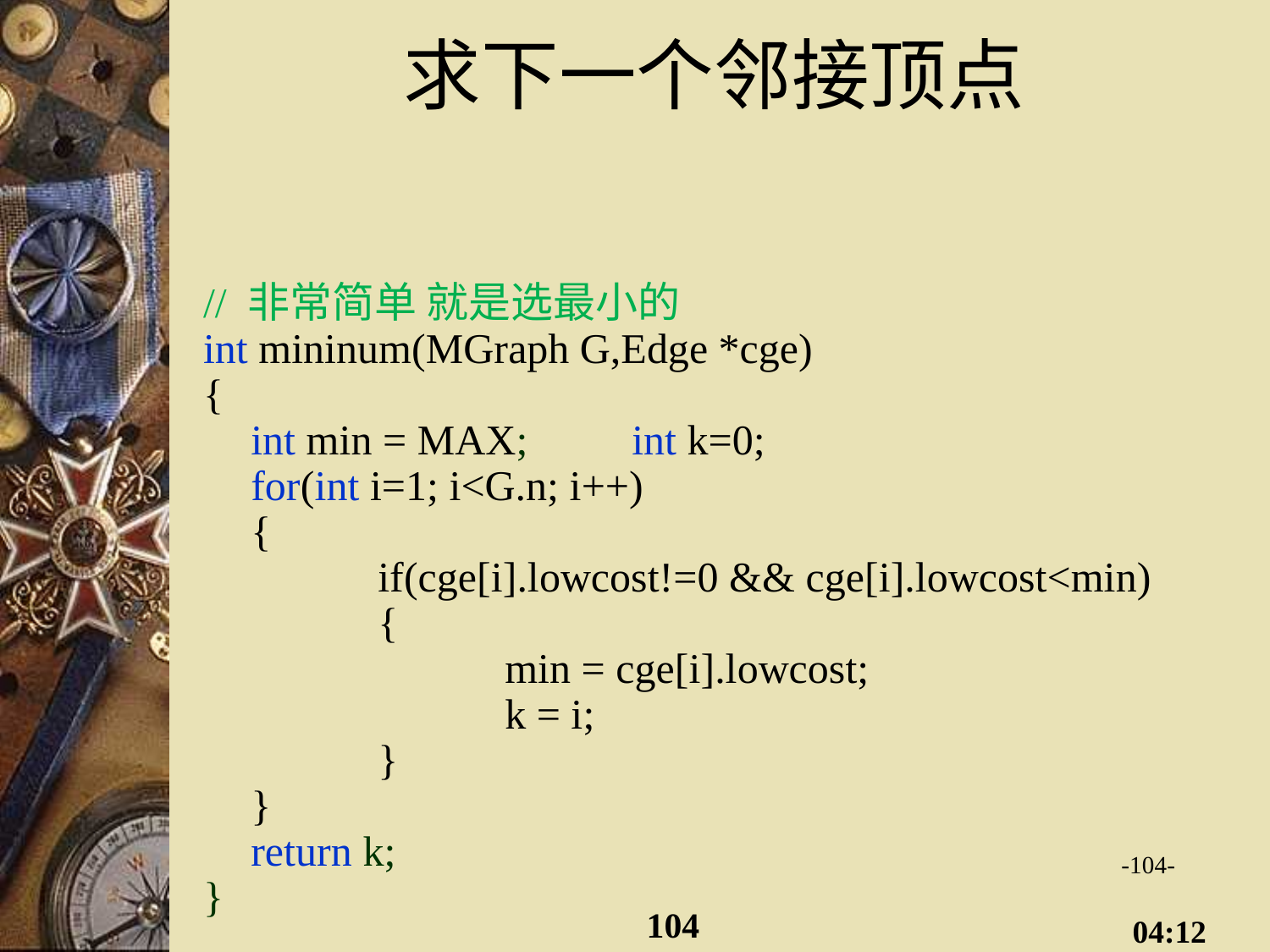

# 求下一个邻接顶点
// 非常简单 就是选最小的
int mininum(MGraph G,Edge *cge)
{
	int min = MAX;	int k=0;
	for(int i=1; i<G.n; i++)
	{
		if(cge[i].lowcost!=0 && cge[i].lowcost<min)
		{
			min = cge[i].lowcost;
			k = i;
		}
	}
	return k;
}
-104-